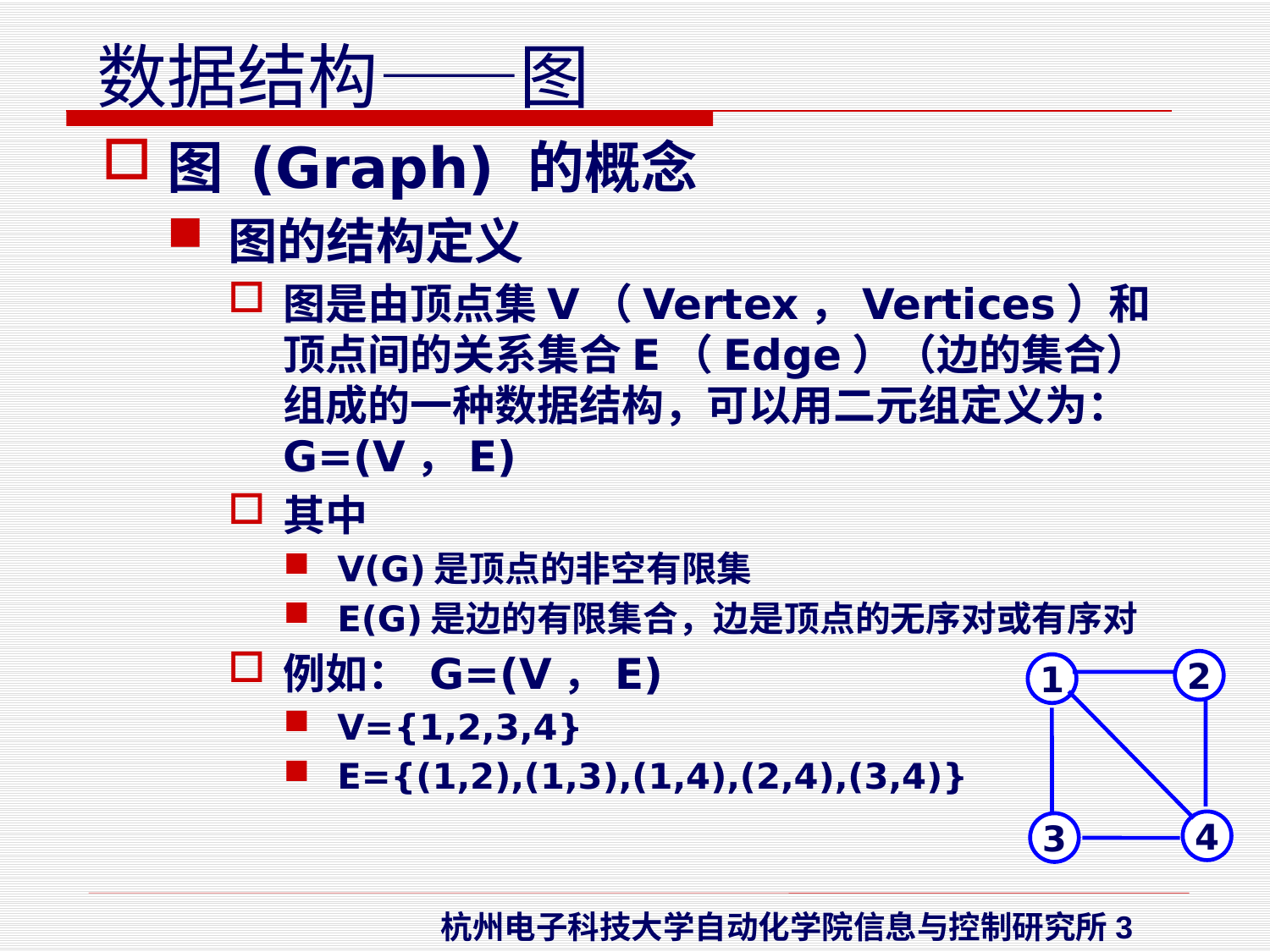

图 (Graph) 的概念
图的结构定义
图是由顶点集V（Vertex，Vertices）和顶点间的关系集合E（Edge）（边的集合）组成的一种数据结构，可以用二元组定义为：
G=(V，E)
其中
V(G)是顶点的非空有限集
E(G)是边的有限集合，边是顶点的无序对或有序对
例如： G=(V，E)
V={1,2,3,4}
E={(1,2),(1,3),(1,4),(2,4),(3,4)}
2
1

4
3